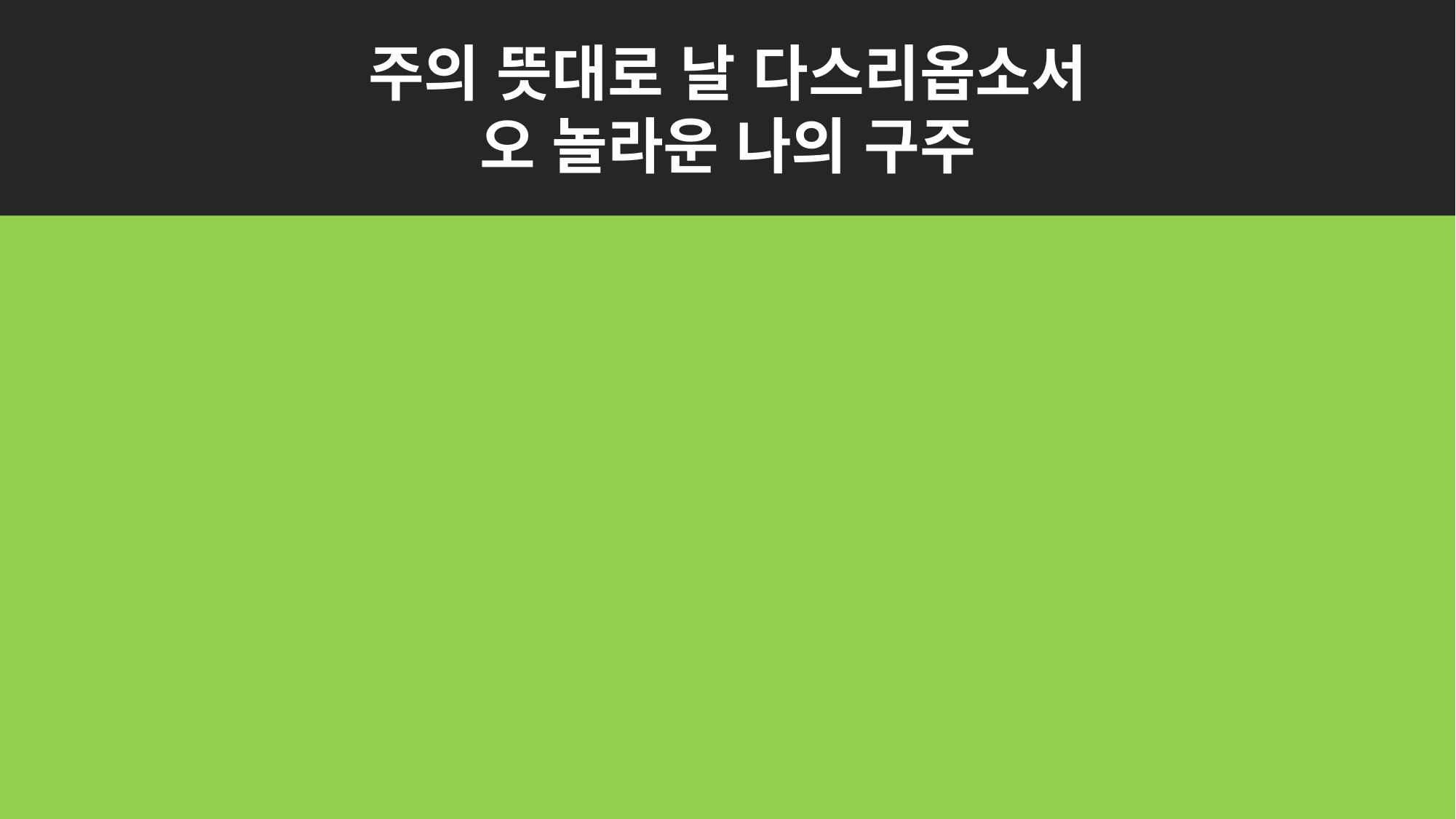

주의 뜻대로 날 다스리옵소서
오 놀라운 나의 구주